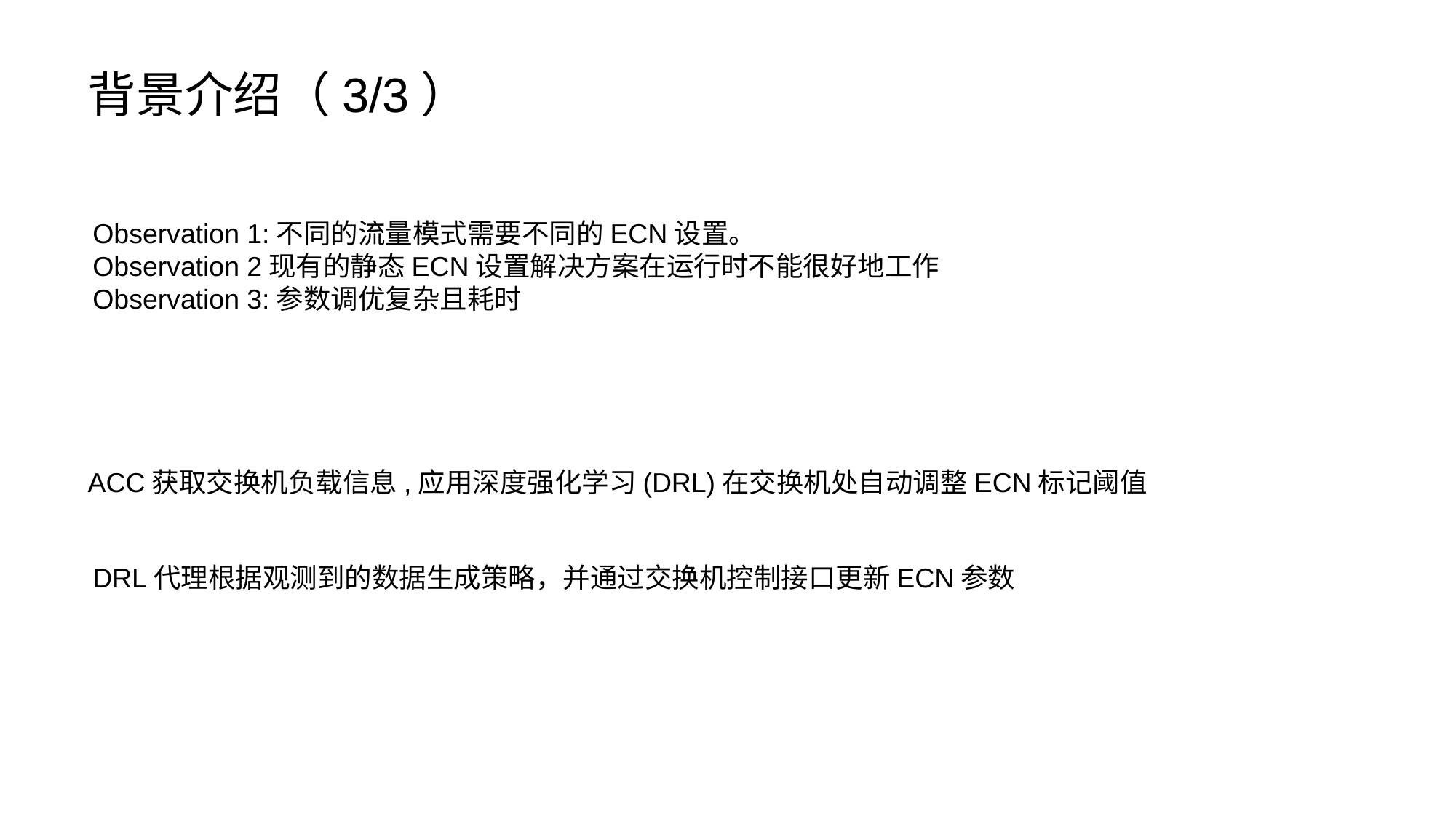

背景介绍（3/3）
Observation 1:不同的流量模式需要不同的ECN设置。
Observation 2现有的静态ECN设置解决方案在运行时不能很好地工作
Observation 3:参数调优复杂且耗时
ACC获取交换机负载信息,应用深度强化学习(DRL)在交换机处自动调整ECN标记阈值
DRL代理根据观测到的数据生成策略，并通过交换机控制接口更新ECN参数